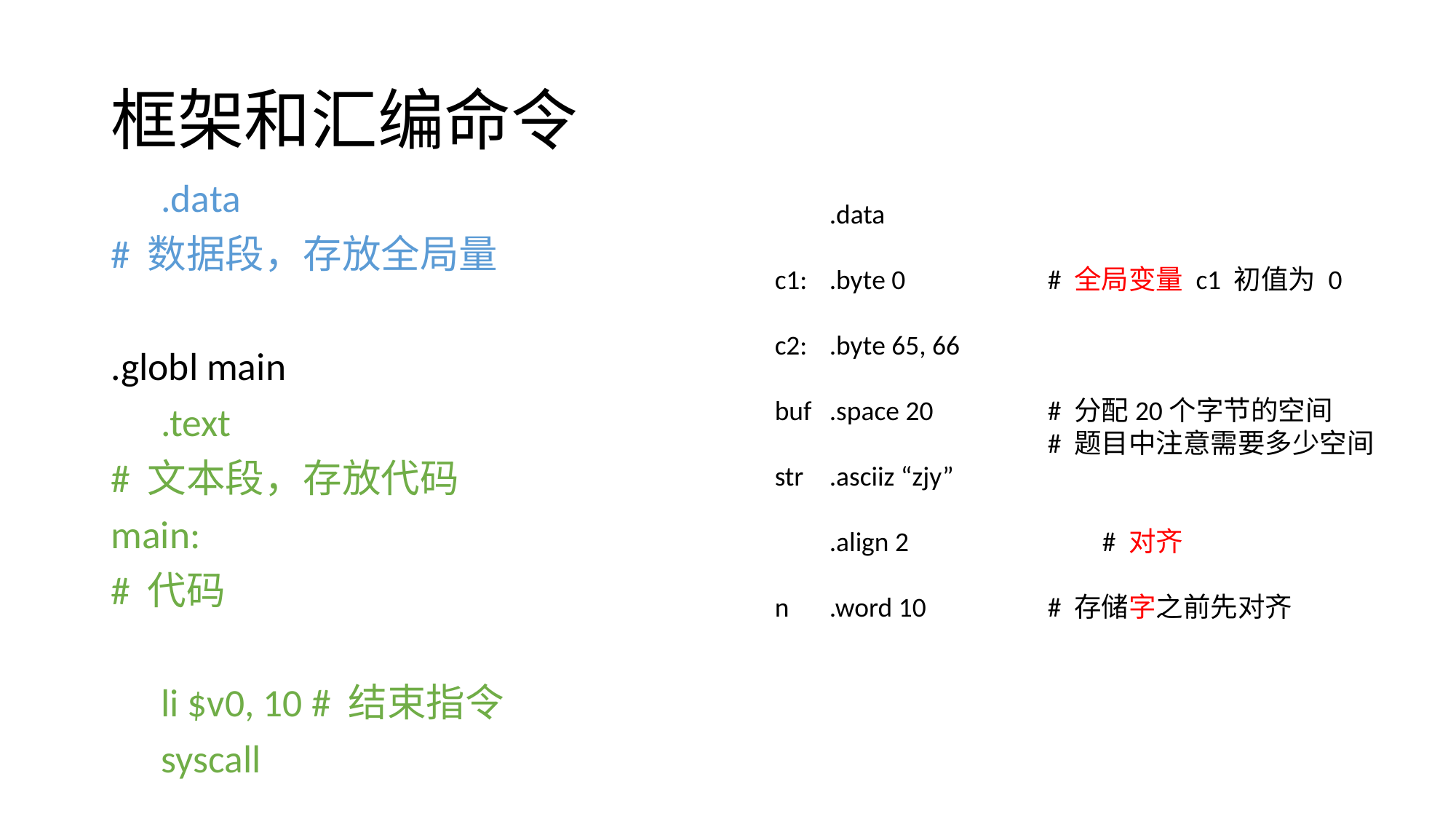

# 框架和汇编命令
.data
# 数据段，存放全局量

.globl main
.text
# 文本段，存放代码
main:
# 代码

li $v0, 10	# 结束指令
syscall
.data

c1:	.byte 0		# 全局变量 c1 初值为 0

c2:	.byte 65, 66

buf	.space 20		# 分配20个字节的空间
# 题目中注意需要多少空间
str	.asciiz “zjy”

.align 2		# 对齐

n	.word 10		# 存储字之前先对齐